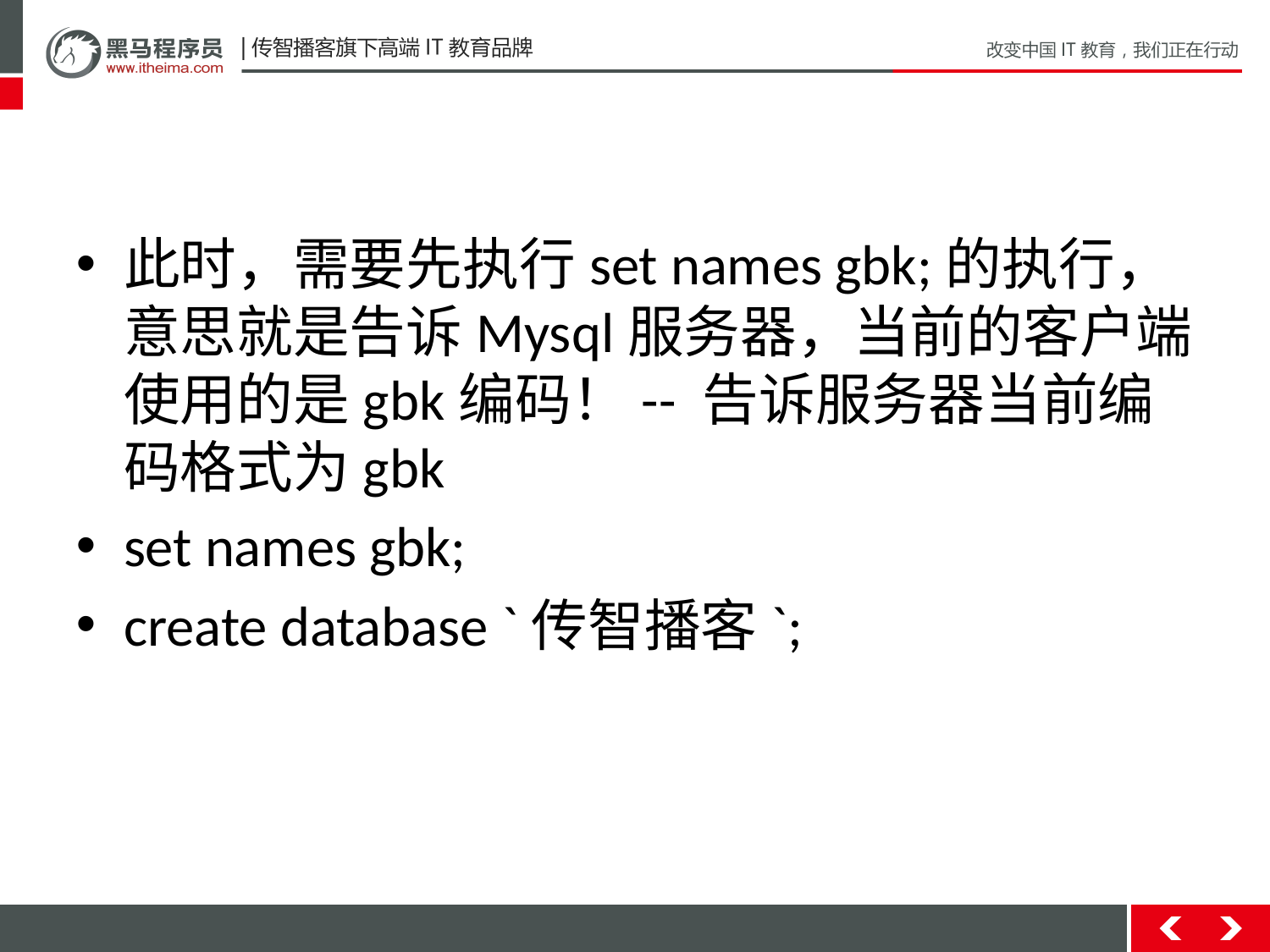

#
此时，需要先执行set names gbk;的执行，意思就是告诉Mysql服务器，当前的客户端使用的是gbk编码！-- 告诉服务器当前编码格式为gbk
set names gbk;
create database `传智播客`;